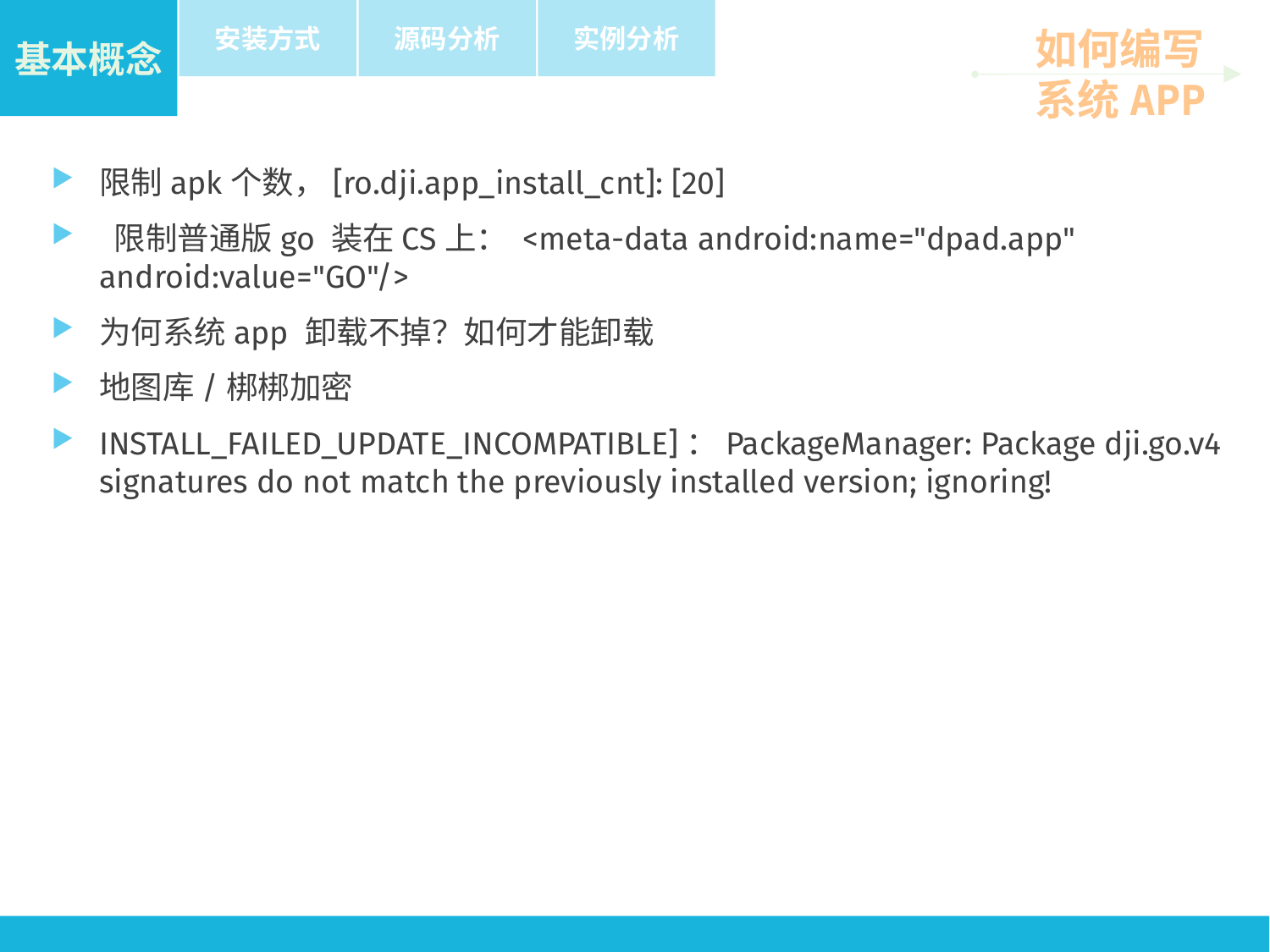

基本概念
安装方式
源码分析
实例分析
如何编写系统APP

限制apk个数，[ro.dji.app_install_cnt]: [20]
 限制普通版go 装在CS上： <meta-data android:name="dpad.app" android:value="GO"/>
为何系统app 卸载不掉？如何才能卸载
地图库/梆梆加密
INSTALL_FAILED_UPDATE_INCOMPATIBLE]：PackageManager: Package dji.go.v4 signatures do not match the previously installed version; ignoring!